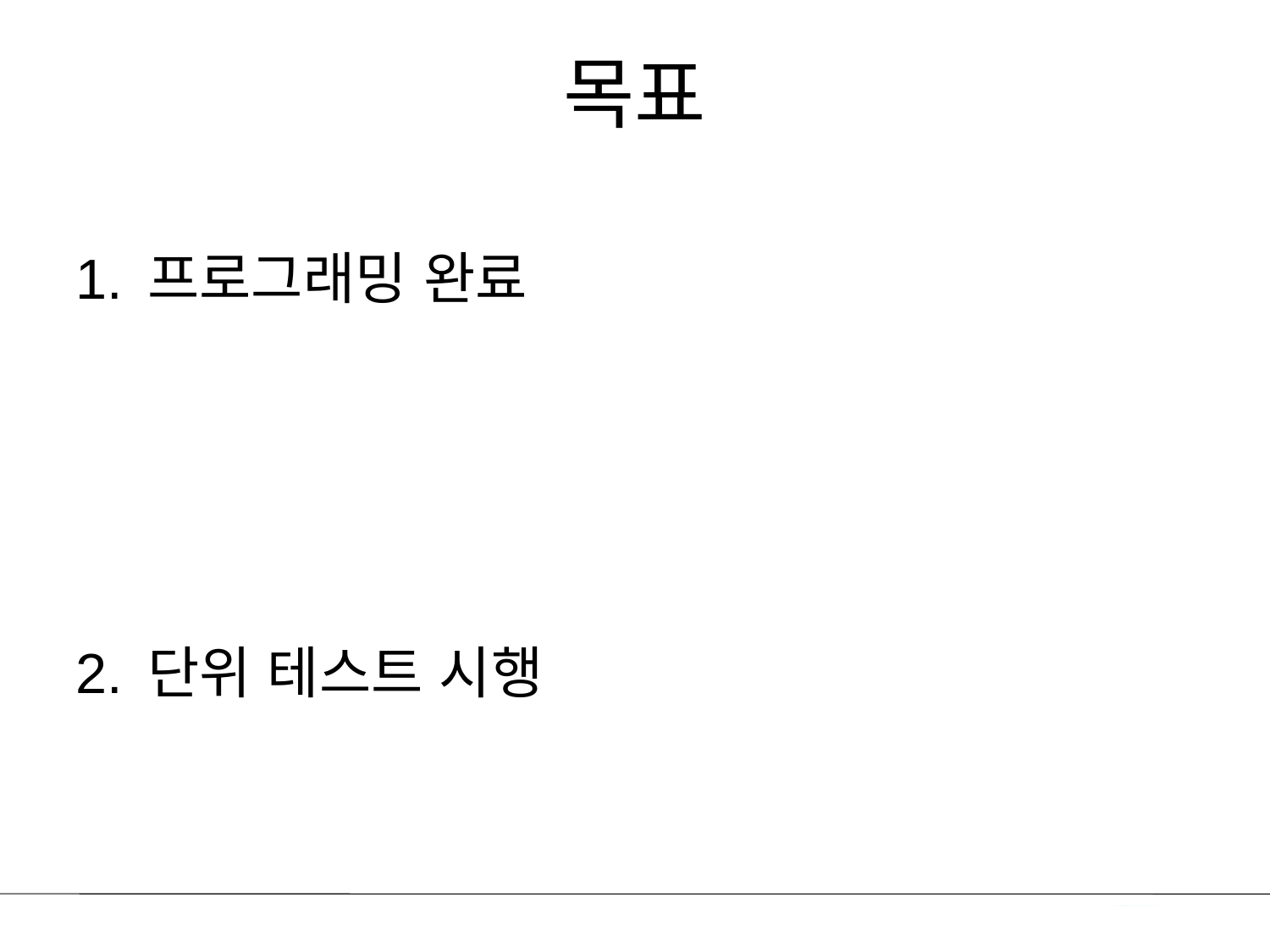

# 목표
프로그래밍 완료

단위 테스트 시행